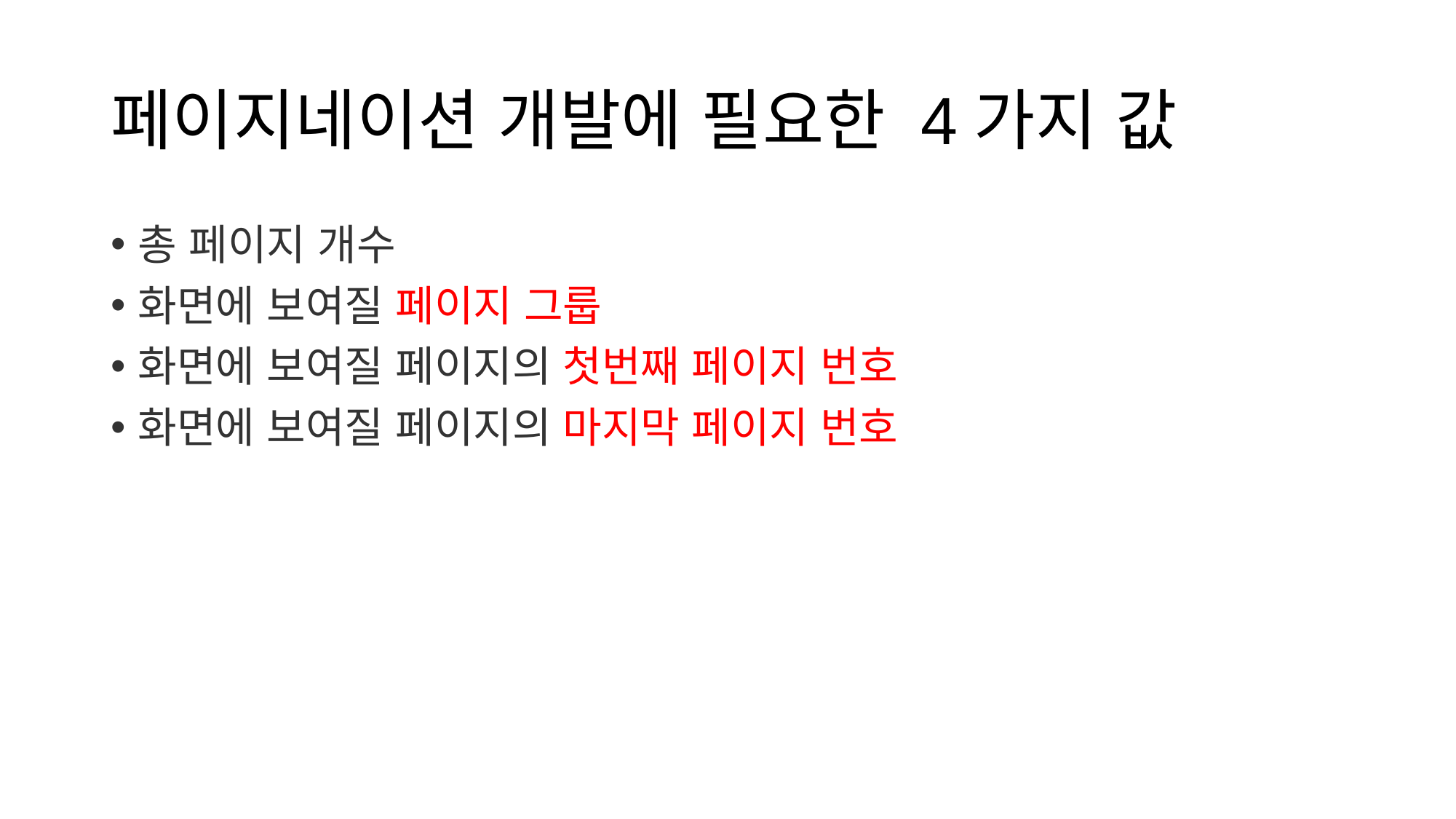

# 페이지네이션 개발에 필요한 4가지 값
총 페이지 개수
화면에 보여질 페이지 그룹
화면에 보여질 페이지의 첫번째 페이지 번호
화면에 보여질 페이지의 마지막 페이지 번호